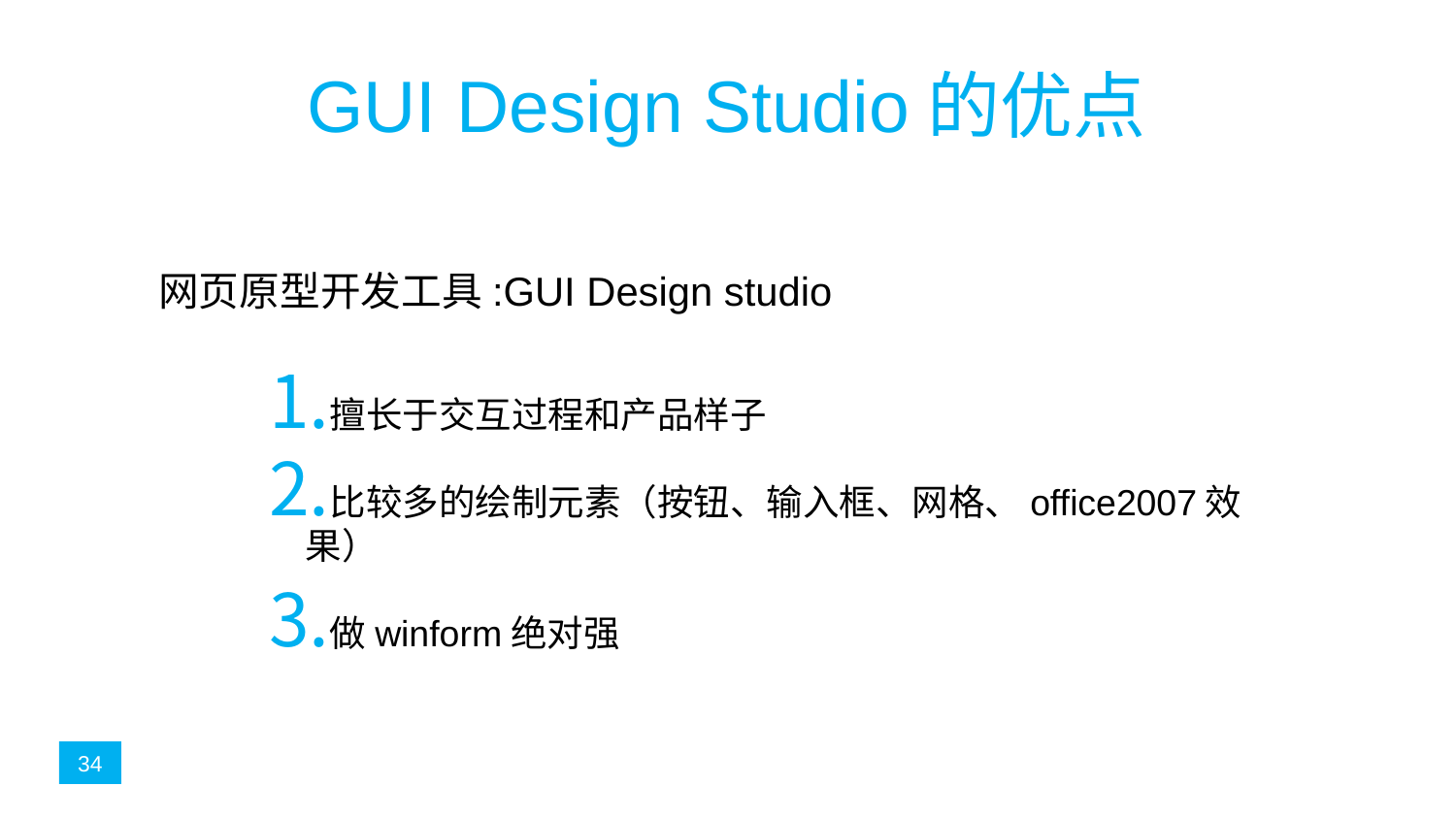

# GUI Design Studio的优点
网页原型开发工具:GUI Design studio
擅长于交互过程和产品样子

比较多的绘制元素（按钮、输入框、网格、office2007效果）

做winform绝对强

34